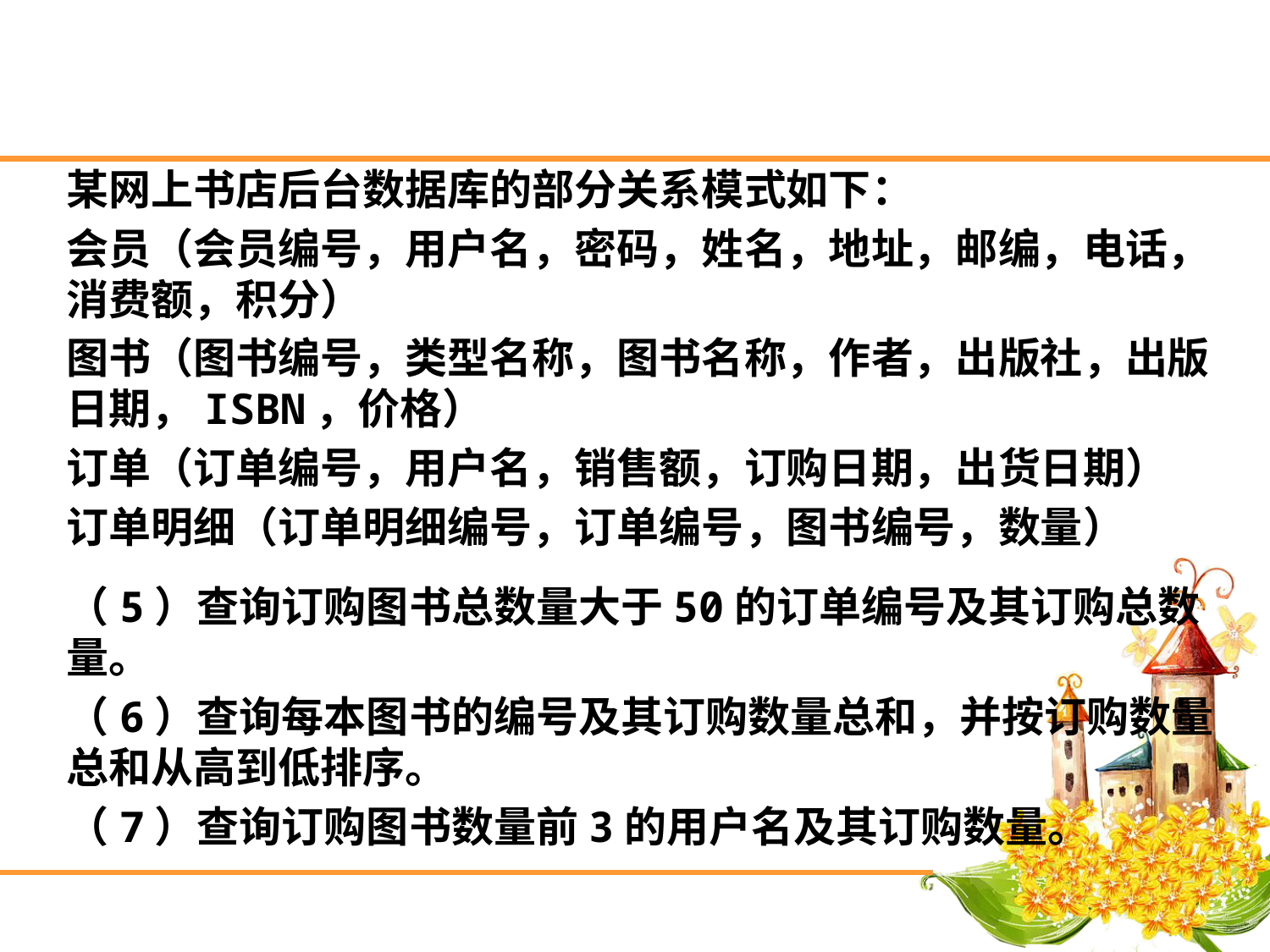

某网上书店后台数据库的部分关系模式如下：
会员（会员编号，用户名，密码，姓名，地址，邮编，电话，消费额，积分）
图书（图书编号，类型名称，图书名称，作者，出版社，出版日期，ISBN，价格）
订单（订单编号，用户名，销售额，订购日期，出货日期）
订单明细（订单明细编号，订单编号，图书编号，数量）

（5）查询订购图书总数量大于50的订单编号及其订购总数量。
（6）查询每本图书的编号及其订购数量总和，并按订购数量总和从高到低排序。
（7）查询订购图书数量前3的用户名及其订购数量。